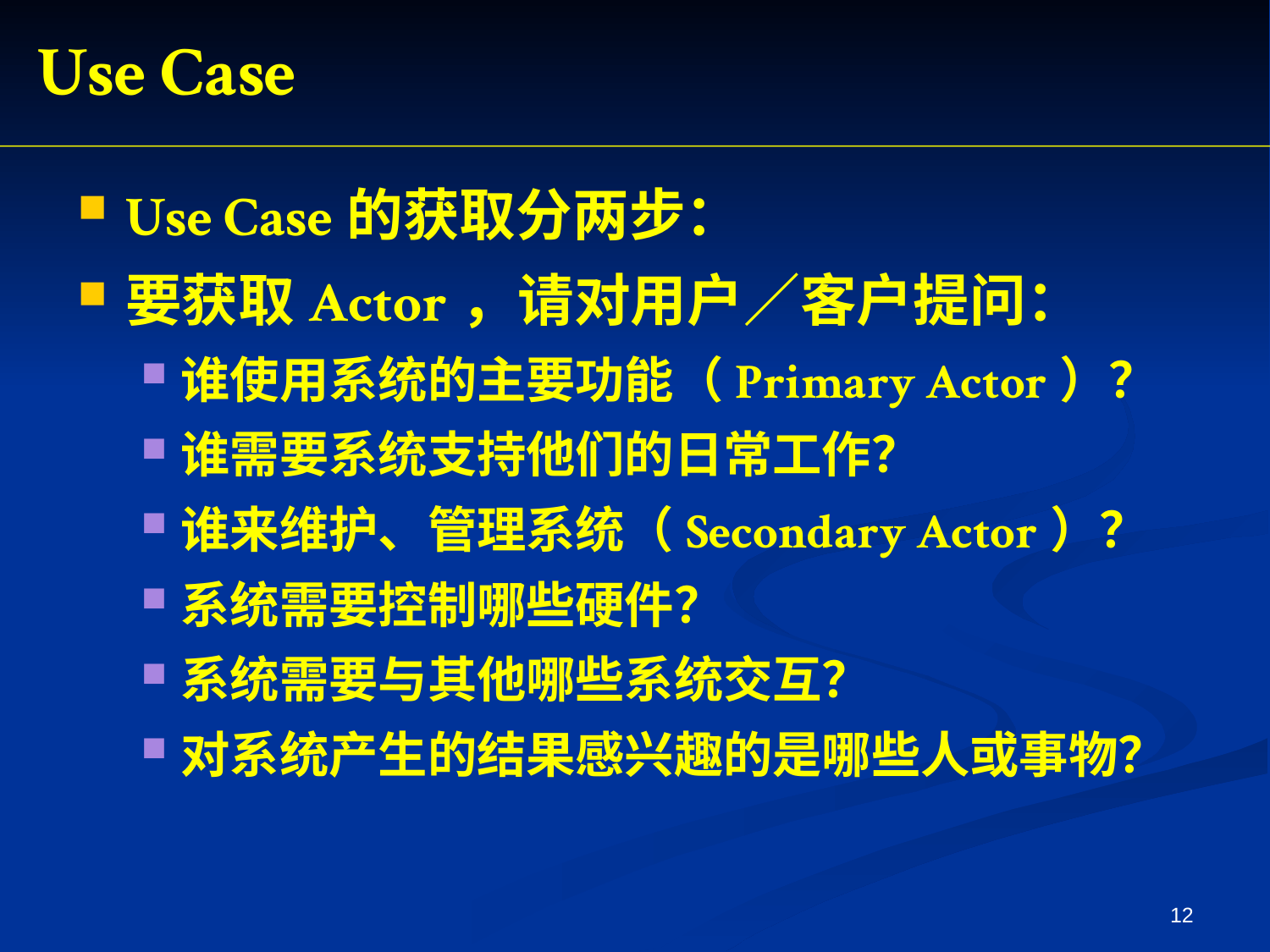

Use Case

Use Case的获取分两步：
要获取Actor，请对用户／客户提问：
谁使用系统的主要功能（Primary Actor）？
谁需要系统支持他们的日常工作？
谁来维护、管理系统（Secondary Actor）？
系统需要控制哪些硬件？
系统需要与其他哪些系统交互？
对系统产生的结果感兴趣的是哪些人或事物？
12